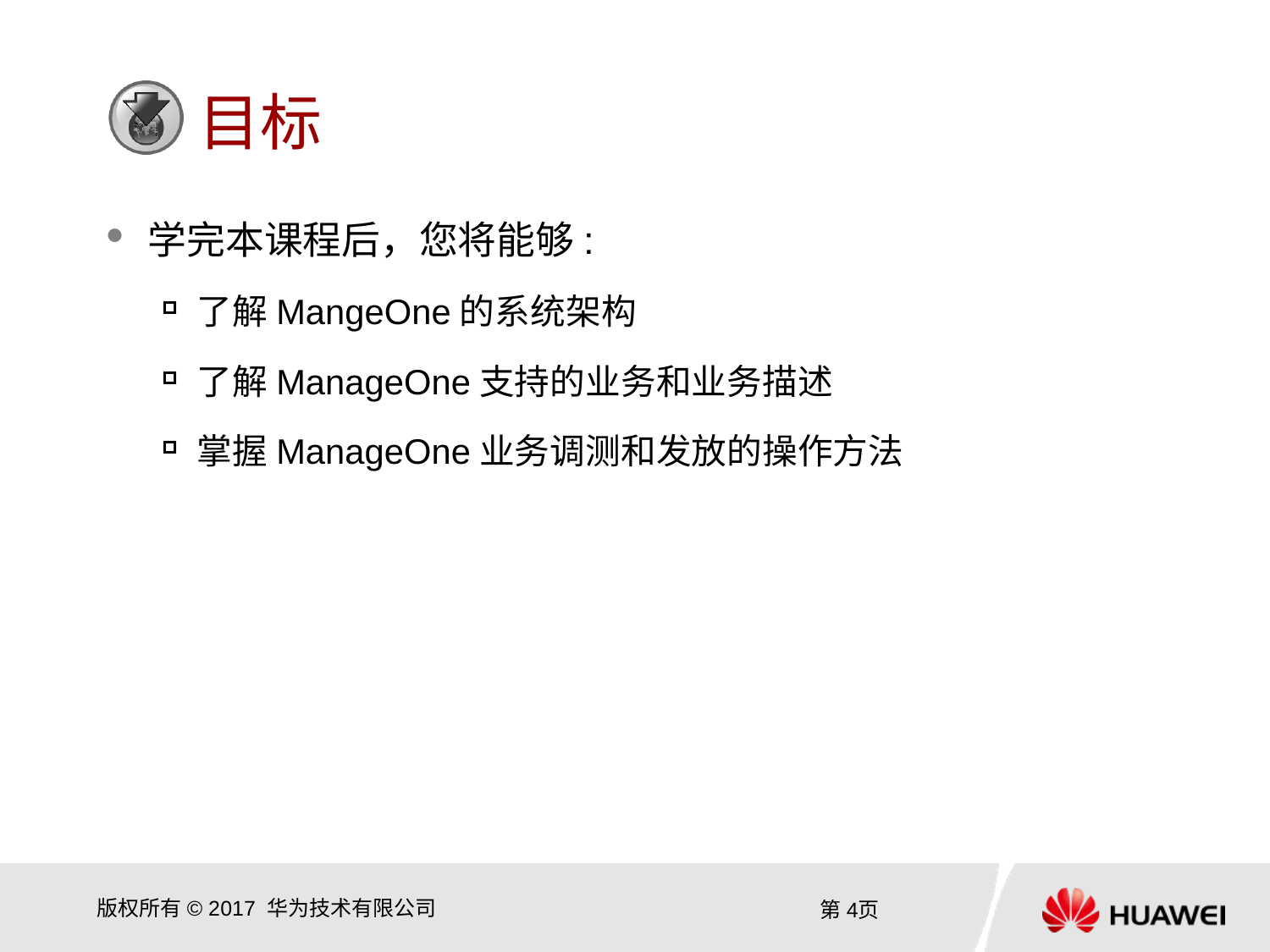

学完本课程后，您将能够:
了解MangeOne的系统架构
了解ManageOne支持的业务和业务描述
掌握ManageOne业务调测和发放的操作方法